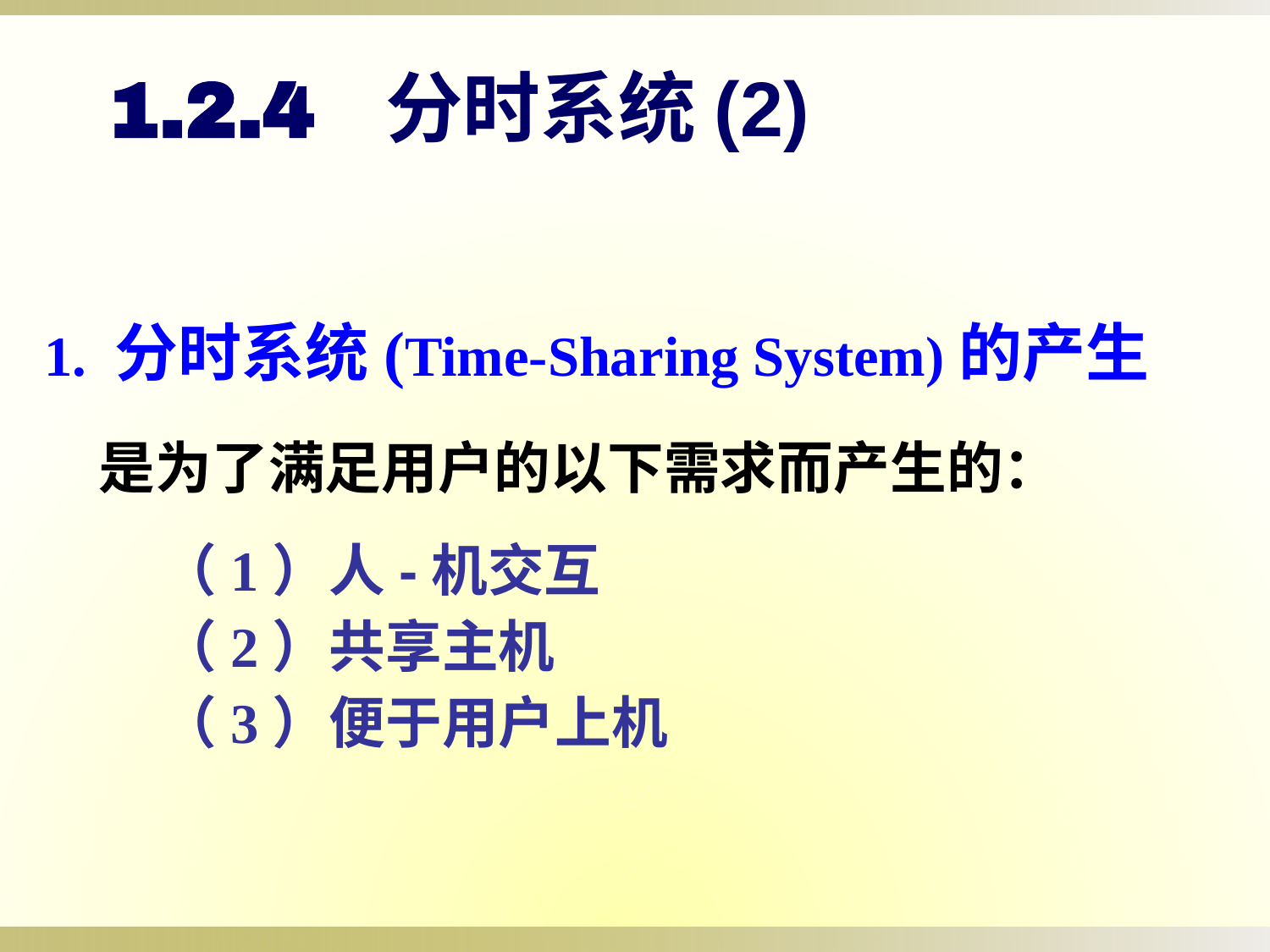

1.2.4  分时系统(2)
1. 分时系统(Time-Sharing System)的产生
是为了满足用户的以下需求而产生的：
（1）人-机交互
（2）共享主机
（3）便于用户上机
30